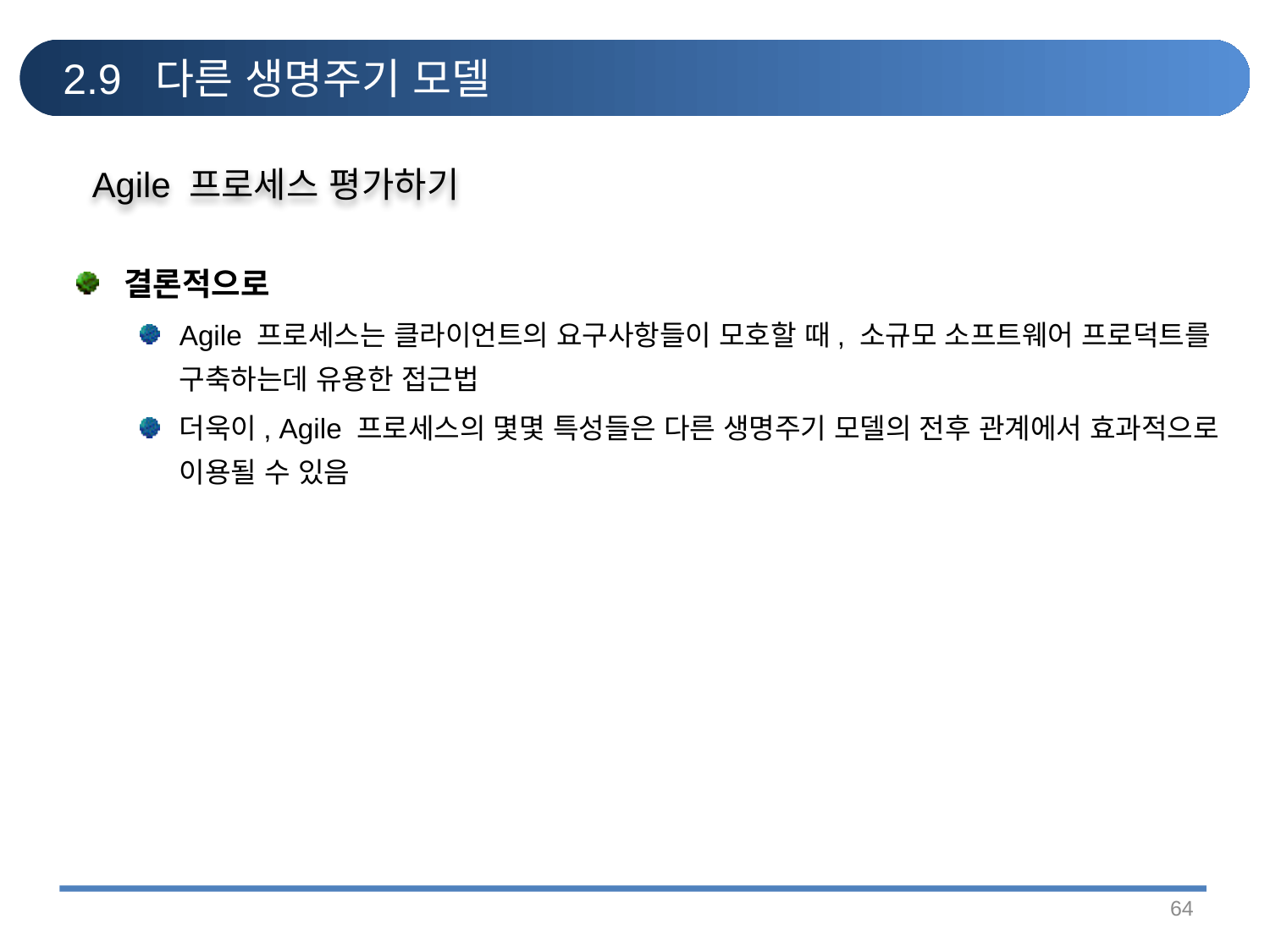

# 2.9  다른 생명주기 모델
Agile 프로세스 평가하기
결론적으로
Agile 프로세스는 클라이언트의 요구사항들이 모호할 때, 소규모 소프트웨어 프로덕트를 구축하는데 유용한 접근법
더욱이, Agile 프로세스의 몇몇 특성들은 다른 생명주기 모델의 전후 관계에서 효과적으로 이용될 수 있음
64